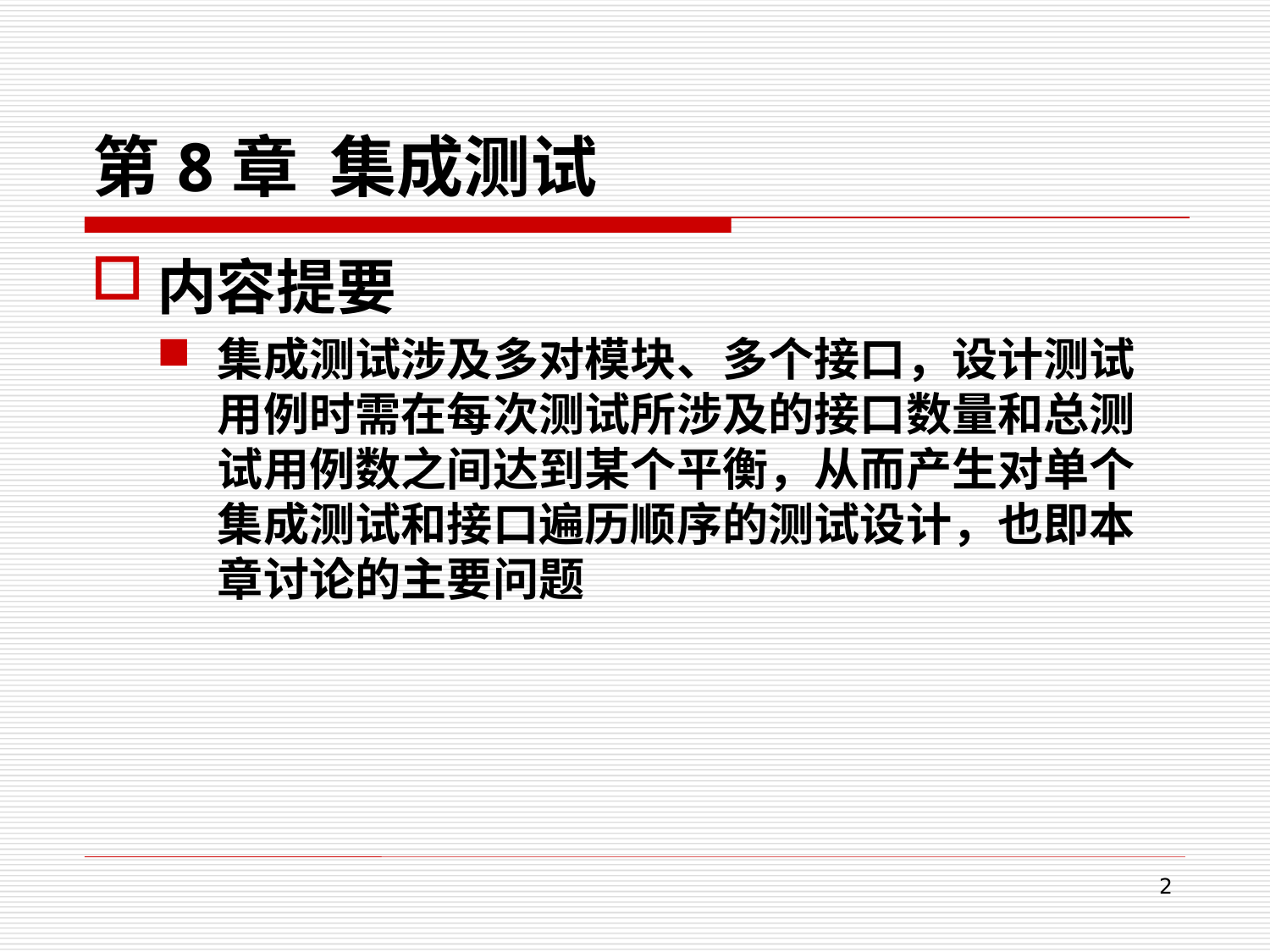

第8章  集成测试
内容提要
集成测试涉及多对模块、多个接口，设计测试用例时需在每次测试所涉及的接口数量和总测试用例数之间达到某个平衡，从而产生对单个集成测试和接口遍历顺序的测试设计，也即本章讨论的主要问题
2